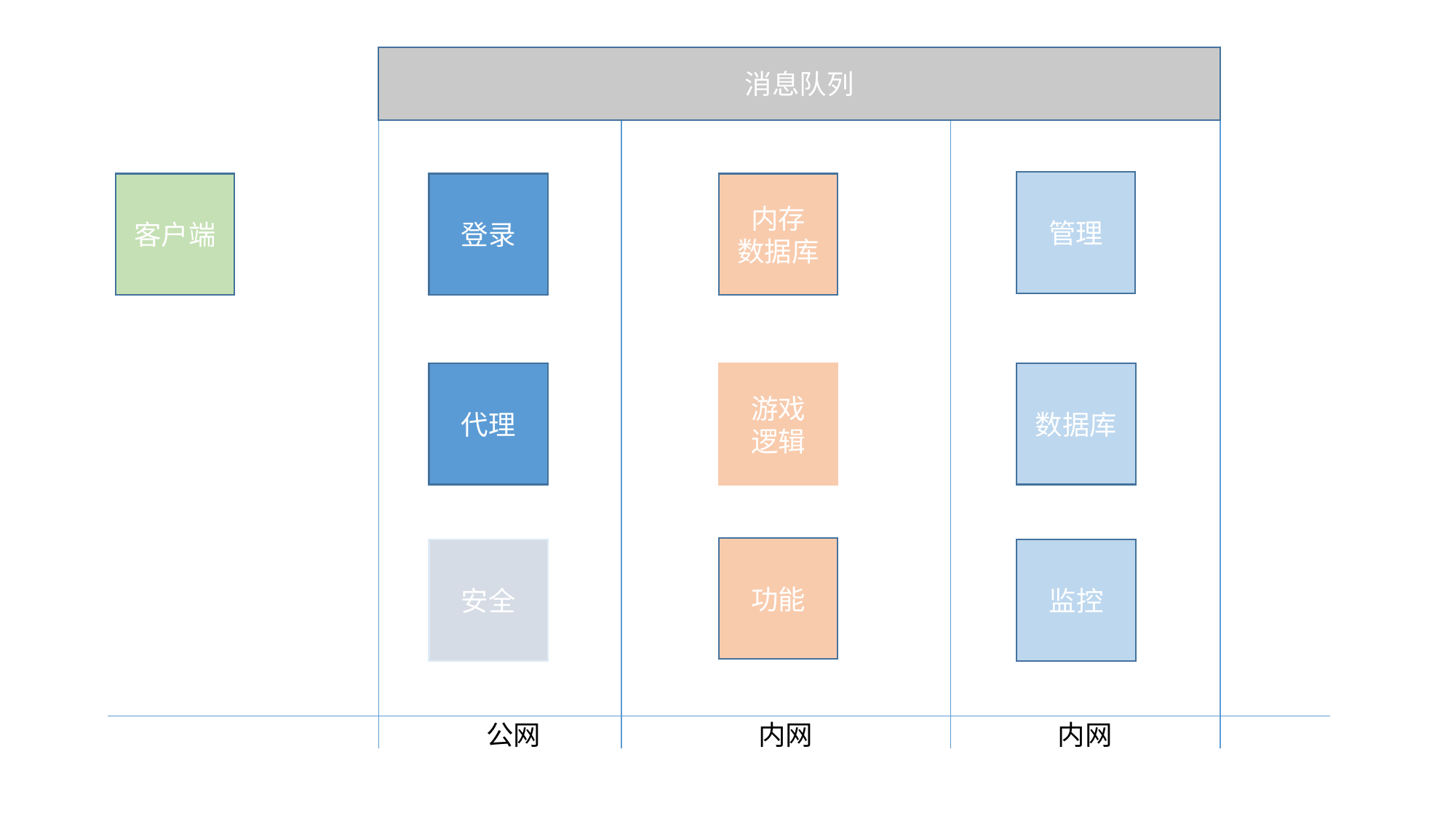

消息队列
管理
客户端
登录
内存
数据库
代理
游戏
逻辑
数据库
功能
安全
监控
公网
内网
内网